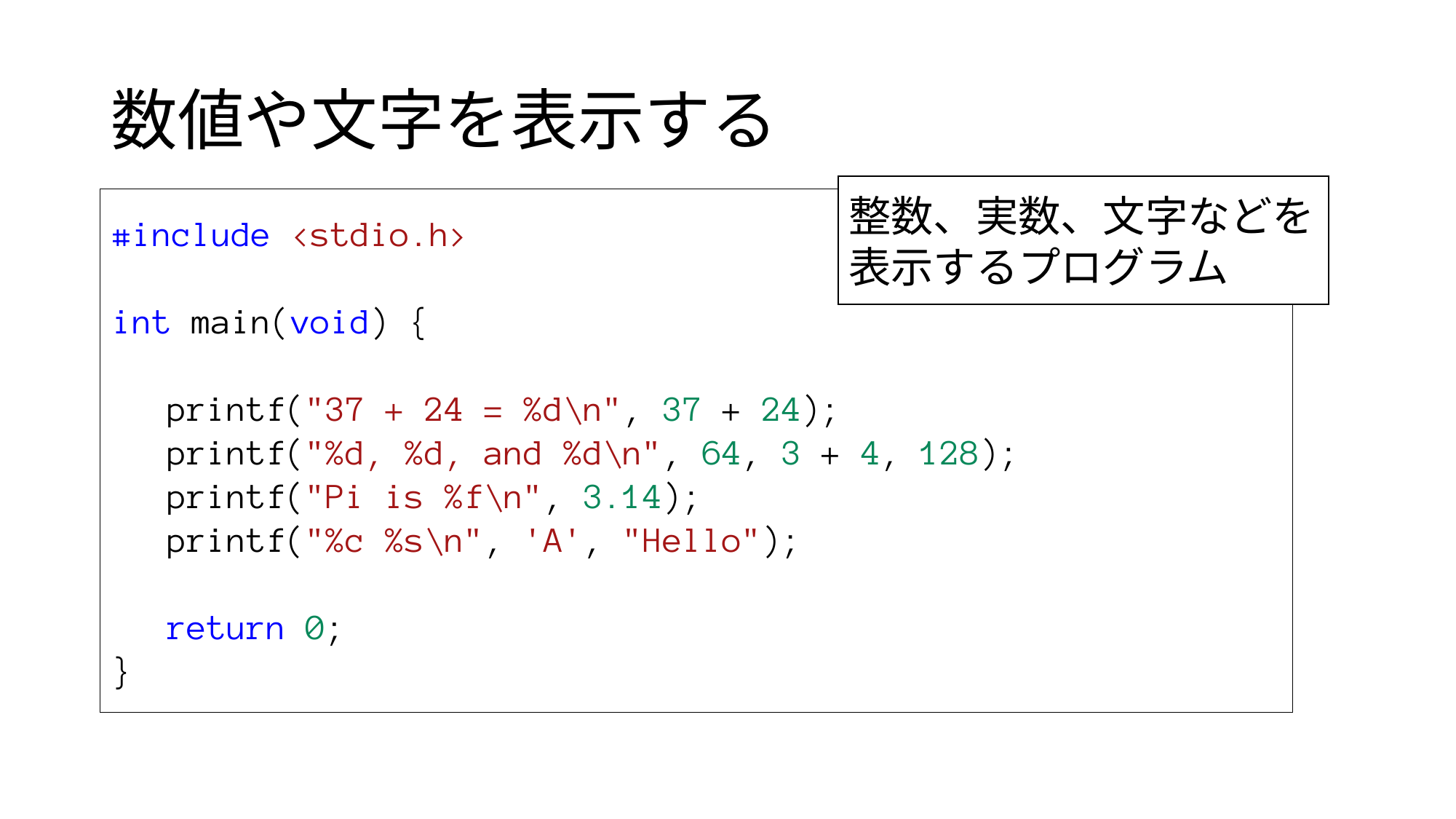

# 数値や文字を表示する
整数、実数、文字などを表示するプログラム
#include <stdio.h>
int main(void) {
printf("37 + 24 = %d\n", 37 + 24);
printf("%d, %d, and %d\n", 64, 3 + 4, 128);
printf("Pi is %f\n", 3.14);
printf("%c %s\n", 'A', "Hello");

return 0;
}